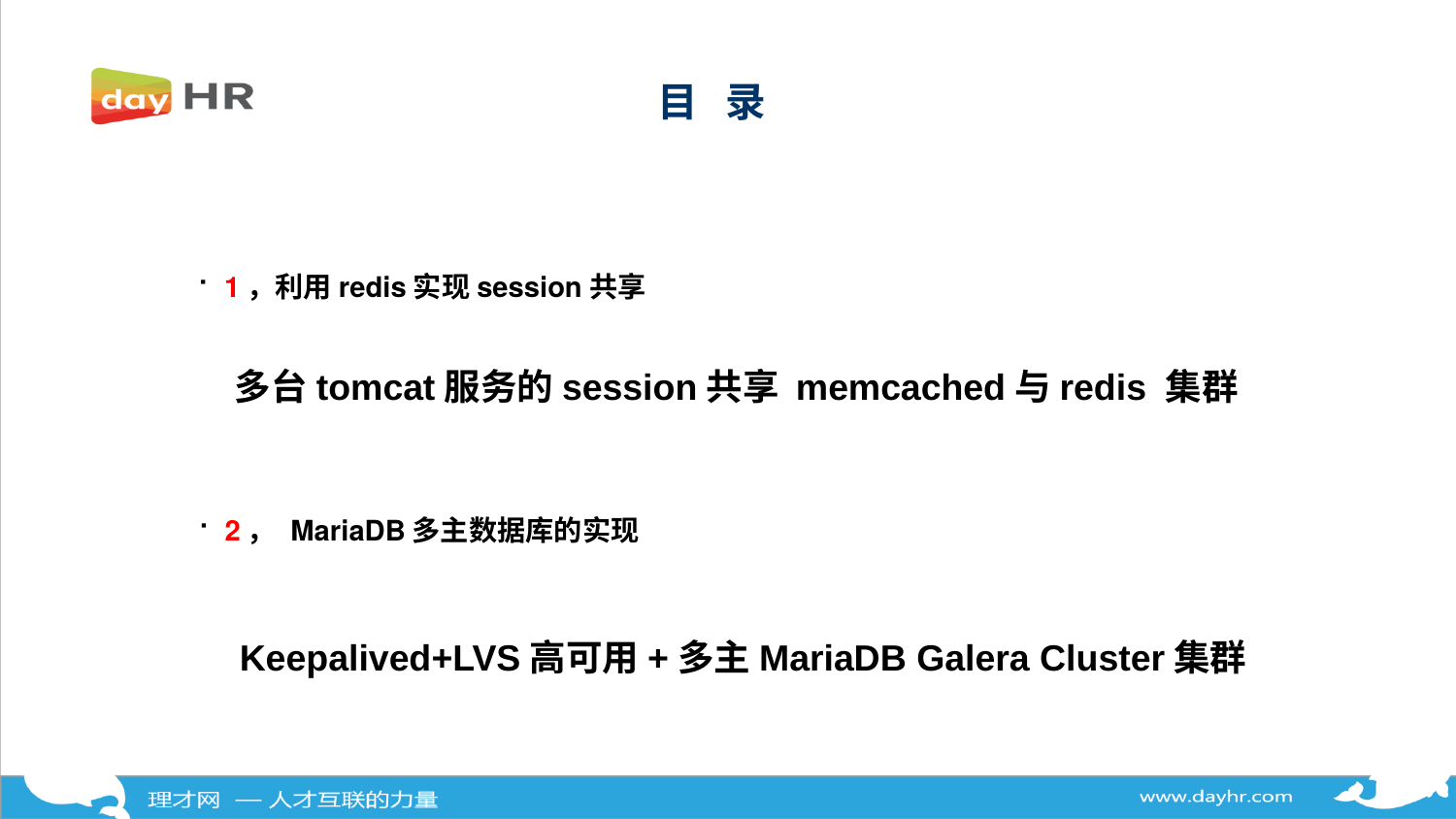

目   录
1，利用redis实现session共享
多台tomcat服务的session共享 memcached与redis 集群
2， MariaDB多主数据库的实现
Keepalived+LVS高可用+多主MariaDB Galera Cluster集群